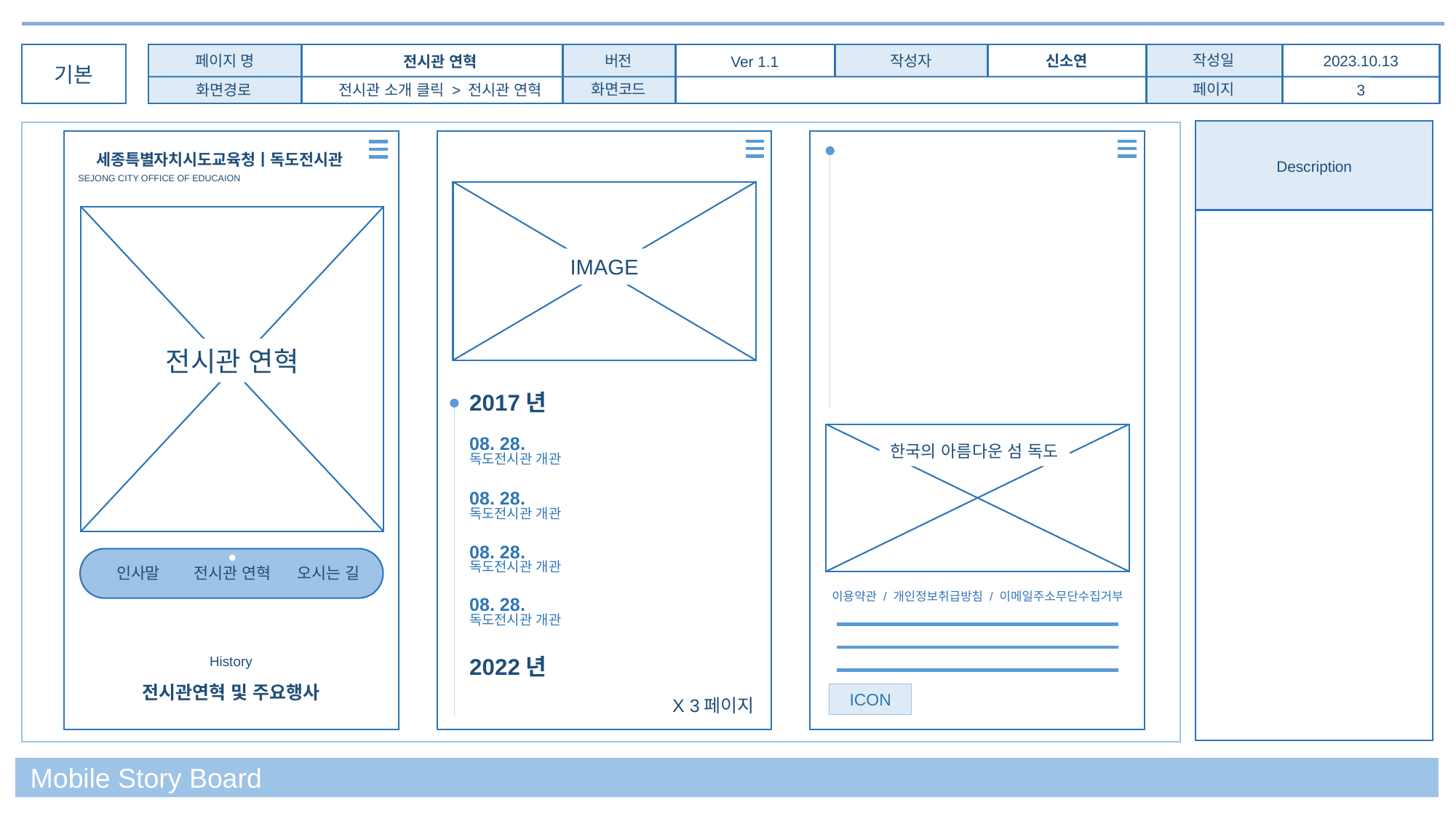

작성일
페이지 명
신소연
2023.10.13
버전
작성자
전시관 연혁
Ver 1.1
기본
화면코드
페이지
전시관 소개 클릭 > 전시관 연혁
화면경로
3

세종특별자치시도교육청ㅣ독도전시관

Description
SEJONG CITY OFFICE OF EDUCAION

IMAGE

전시관 연혁
2017년

한국의 아름다운 섬 독도
이용약관 / 개인정보취급방침 / 이메일주소무단수집거부
ICON
08. 28.
독도전시관 개관
08. 28.
독도전시관 개관
08. 28.
독도전시관 개관

인사말
전시관 연혁
오시는 길

08. 28.
독도전시관 개관
History
2022년
전시관연혁 및 주요행사
X 3페이지
Mobile Story Board